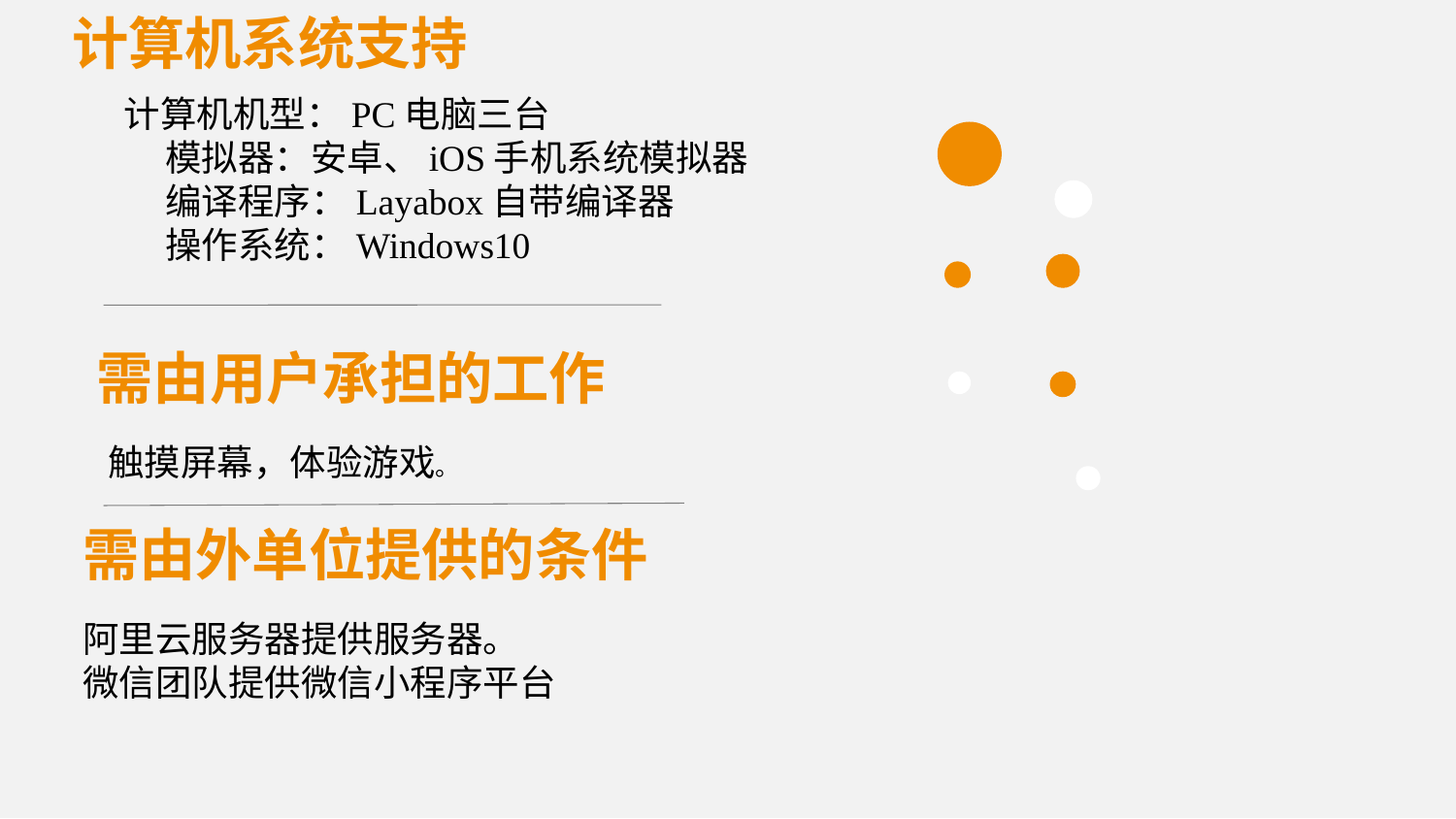

计算机系统支持

   计算机机型：PC电脑三台
        模拟器：安卓、iOS手机系统模拟器
        编译程序：Layabox自带编译器
        操作系统：Windows10

 需由用户承担的工作

  触摸屏幕，体验游戏。

需由外单位提供的条件

阿里云服务器提供服务器。
微信团队提供微信小程序平台